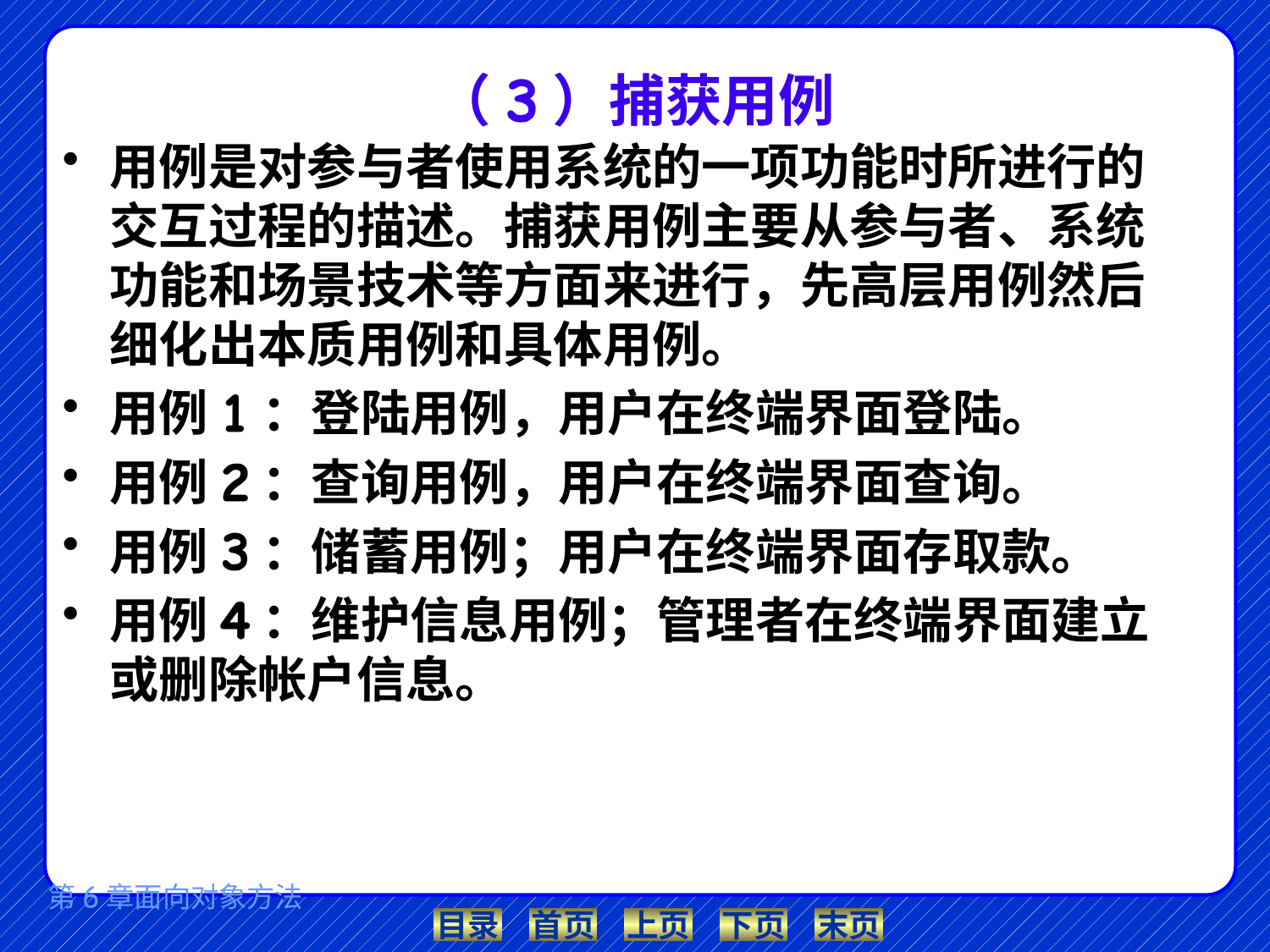

# （3）捕获用例
用例是对参与者使用系统的一项功能时所进行的交互过程的描述。捕获用例主要从参与者、系统功能和场景技术等方面来进行，先高层用例然后细化出本质用例和具体用例。
用例1：登陆用例，用户在终端界面登陆。
用例2：查询用例，用户在终端界面查询。
用例3：储蓄用例；用户在终端界面存取款。
用例4：维护信息用例；管理者在终端界面建立或删除帐户信息。

第6章面向对象方法